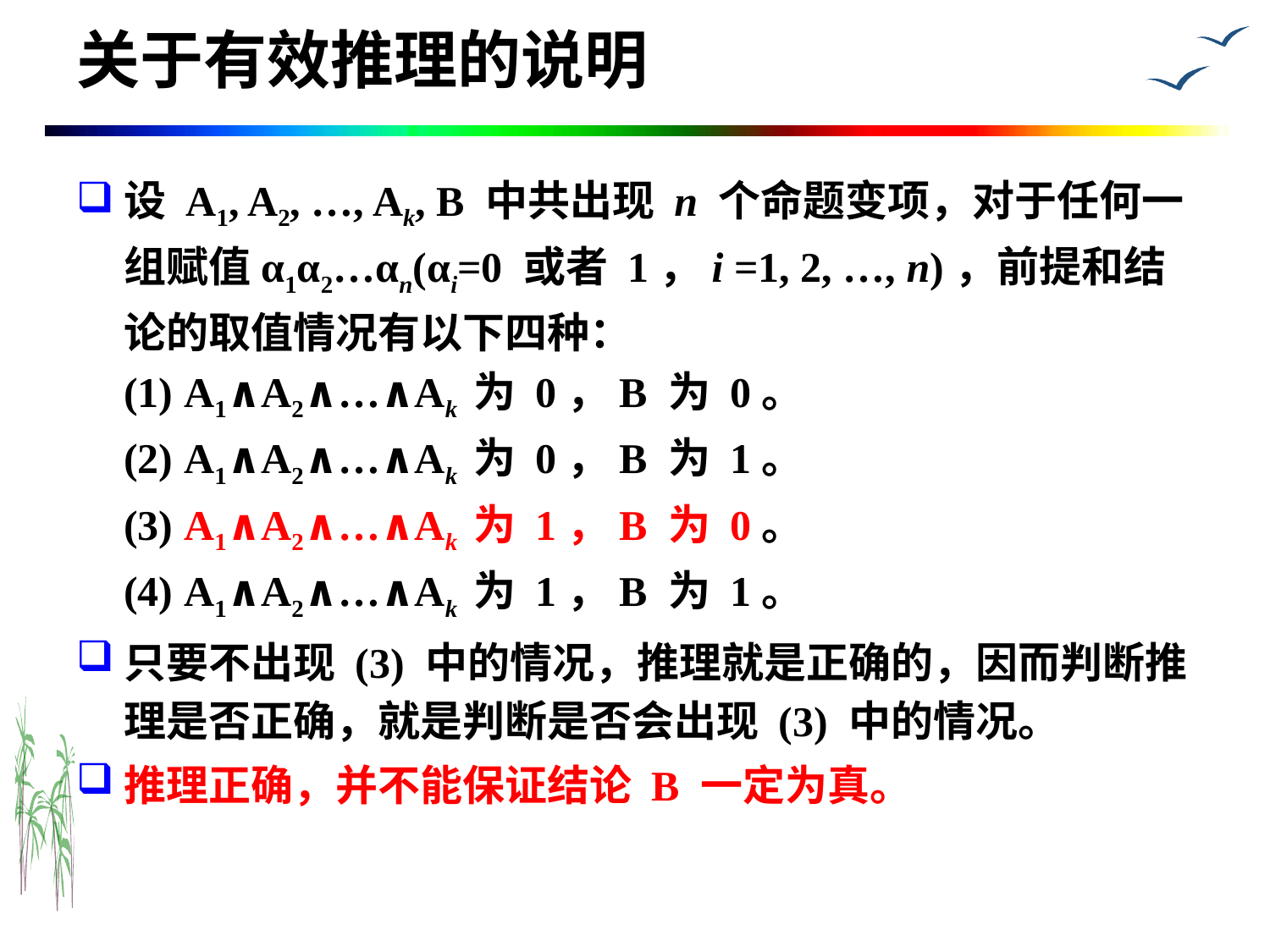

# 关于有效推理的说明
设 A1, A2, …, Ak, B 中共出现 n 个命题变项，对于任何一组赋值α1α2…αn(αi=0 或者 1，i =1, 2, …, n)，前提和结论的取值情况有以下四种：
(1) A1∧A2∧…∧Ak 为 0，B 为 0。
(2) A1∧A2∧…∧Ak 为 0，B 为 1。
(3) A1∧A2∧…∧Ak 为 1，B 为 0。
(4) A1∧A2∧…∧Ak 为 1，B 为 1。
只要不出现 (3) 中的情况，推理就是正确的，因而判断推理是否正确，就是判断是否会出现 (3) 中的情况。
推理正确，并不能保证结论 B 一定为真。